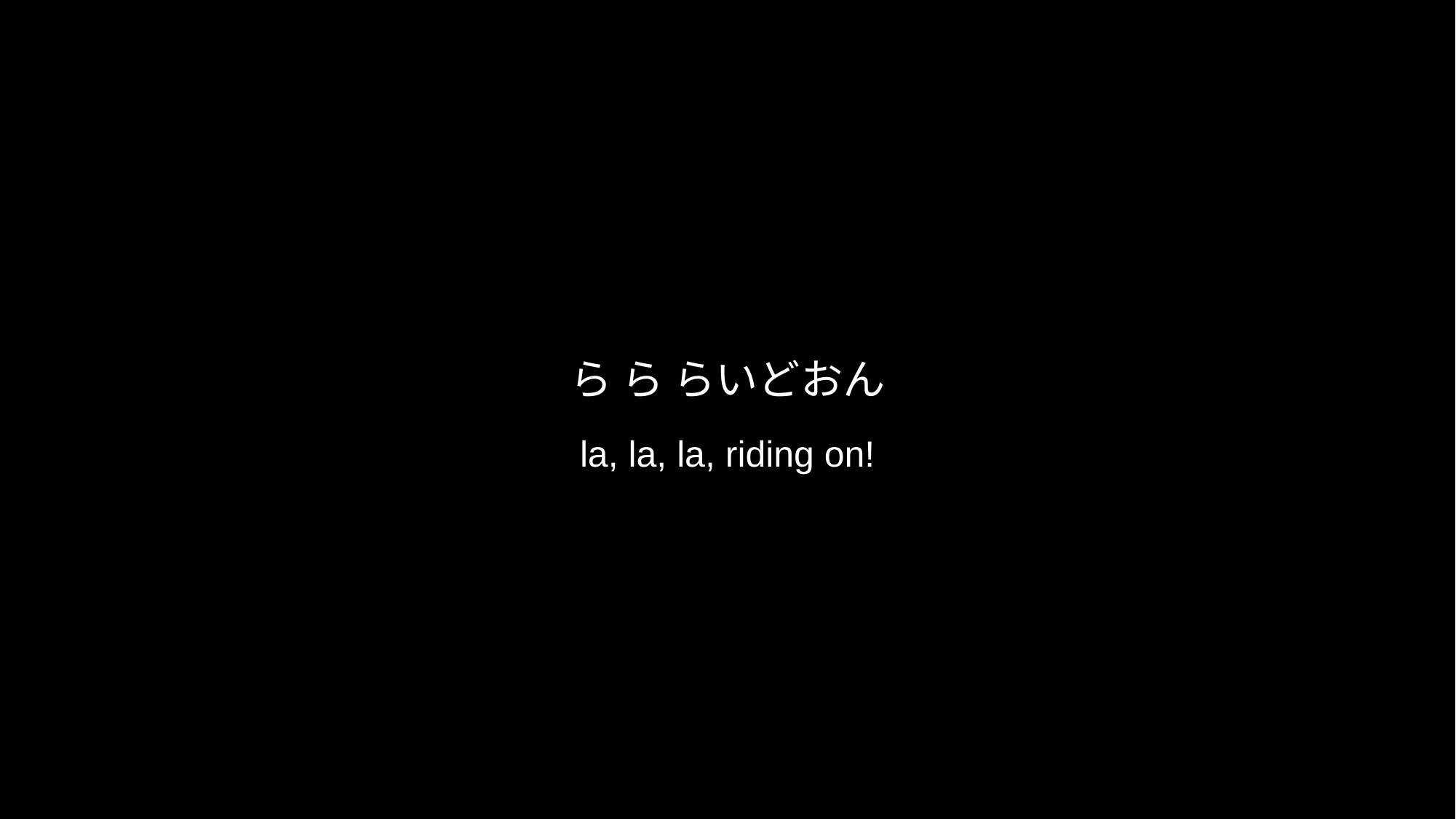

# ら ら らいどおん
la, la, la, riding on!